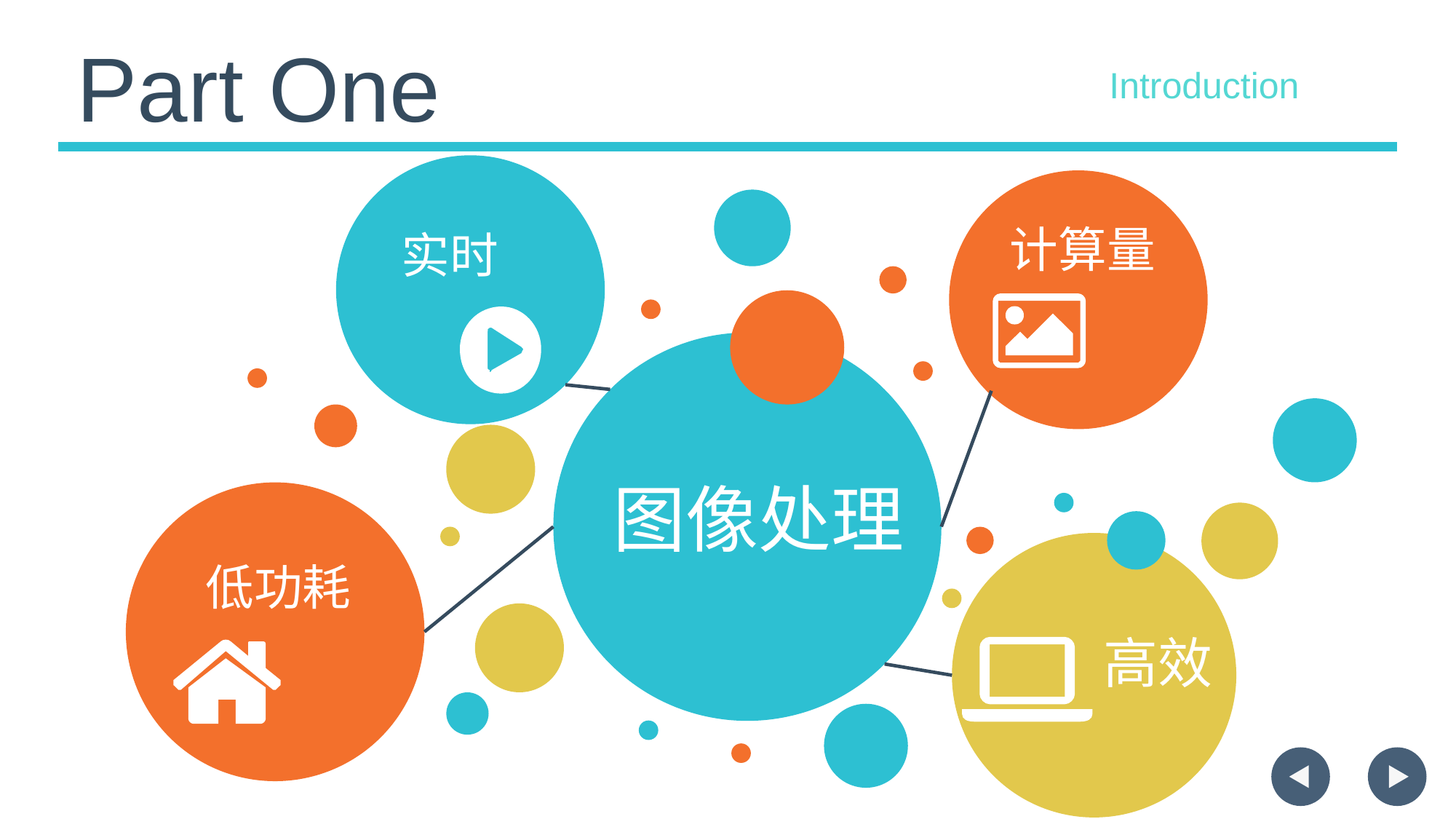

Part One
Introduction

计算量

实时

图像处理

低功耗

高效